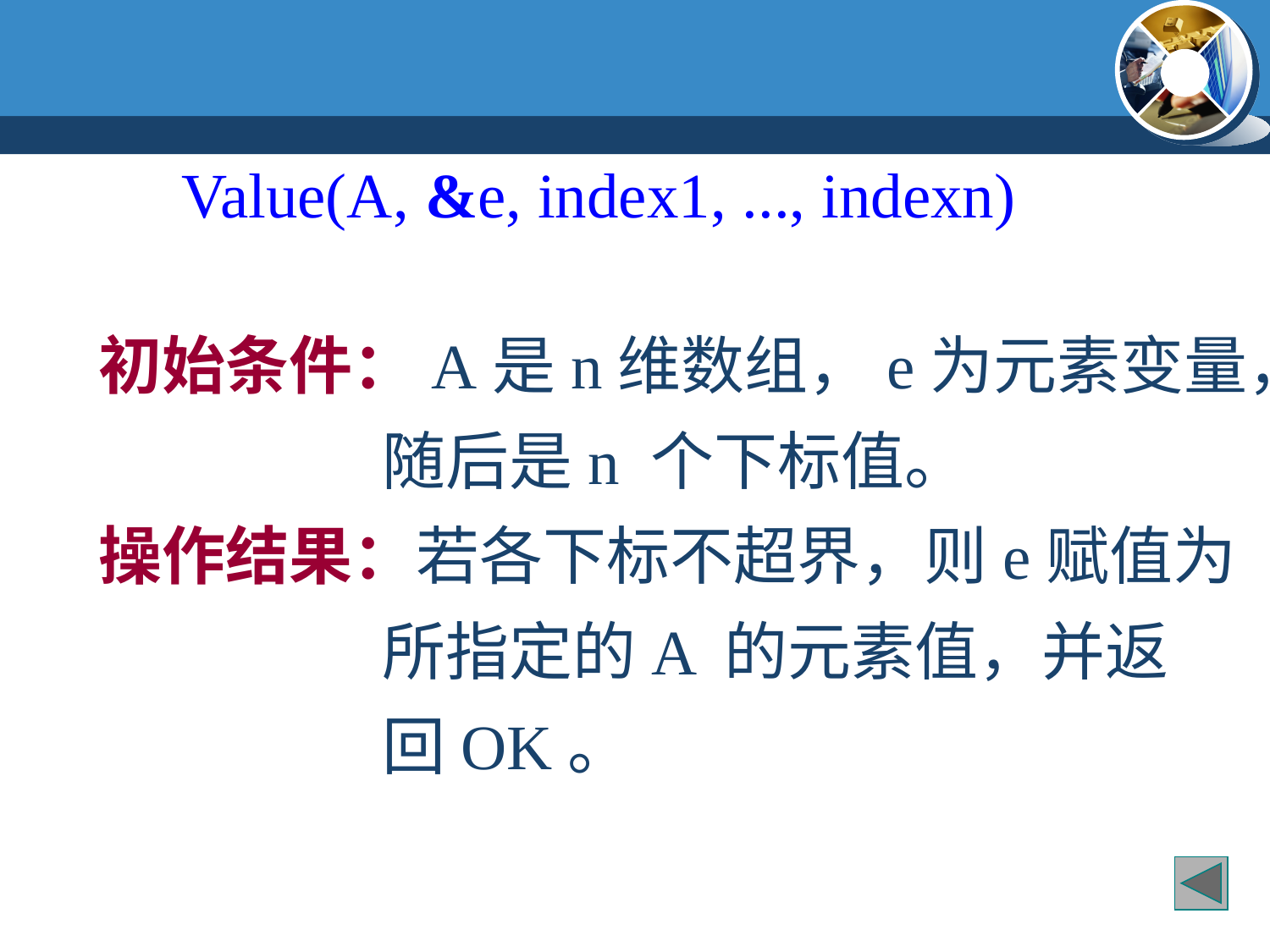

Value(A, &e, index1, ..., indexn)

  初始条件：A是n维数组，e为元素变量，
                      随后是n 个下标值。
  操作结果：若各下标不超界，则e赋值为
                      所指定的A 的元素值，并返
                      回OK。